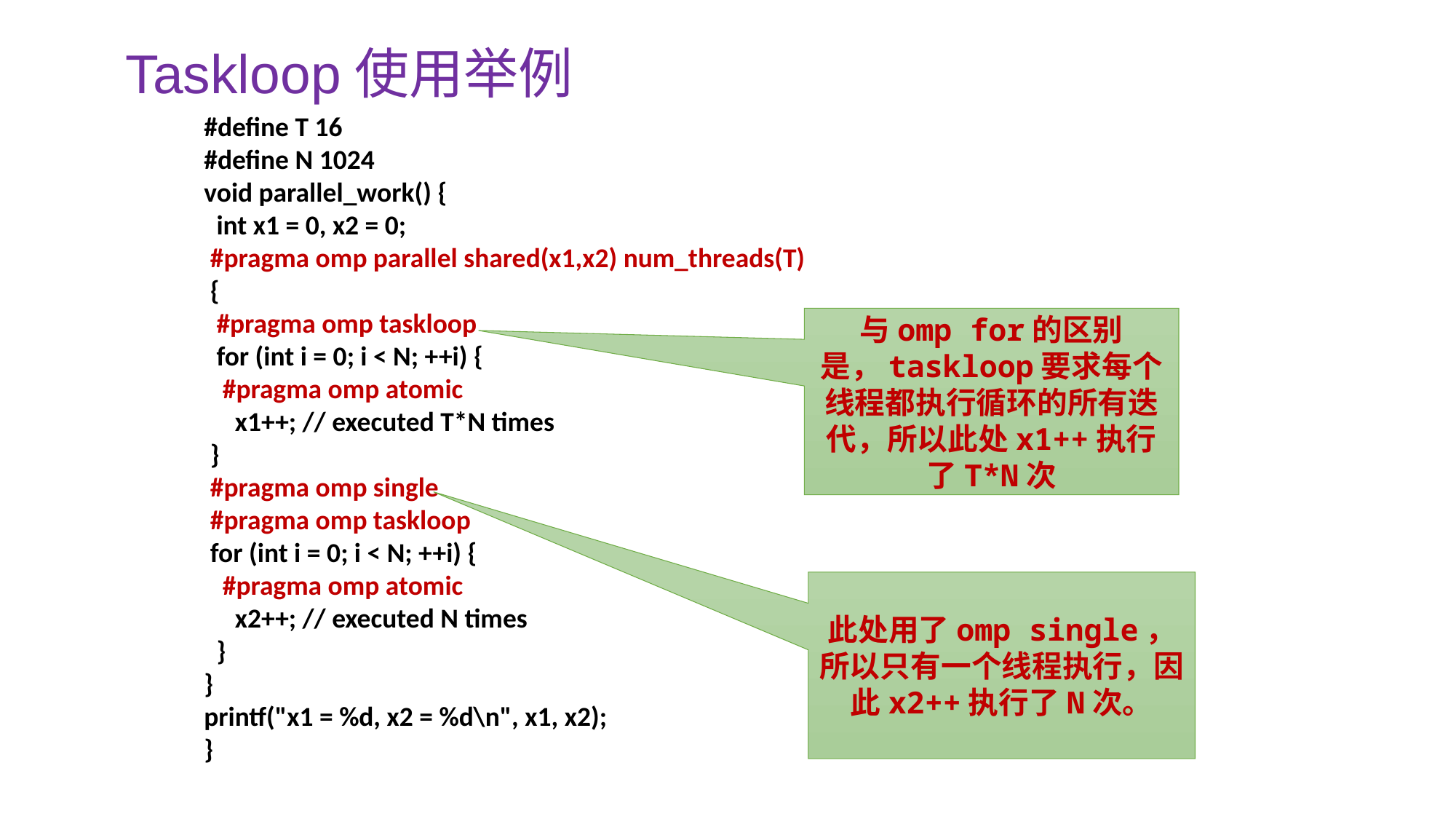

# Taskloop使用举例
#define T 16
#define N 1024
void parallel_work() {
  int x1 = 0, x2 = 0;
 #pragma omp parallel shared(x1,x2) num_threads(T)
 {
  #pragma omp taskloop
  for (int i = 0; i < N; ++i) {
   #pragma omp atomic
     x1++; // executed T*N times
 }
 #pragma omp single
 #pragma omp taskloop
 for (int i = 0; i < N; ++i) {
   #pragma omp atomic
     x2++; // executed N times
  }
}
printf("x1 = %d, x2 = %d\n", x1, x2);
}
与omp for的区别是，taskloop要求每个线程都执行循环的所有迭代，所以此处x1++执行了T*N次
此处用了omp single，所以只有一个线程执行，因此x2++执行了N次。